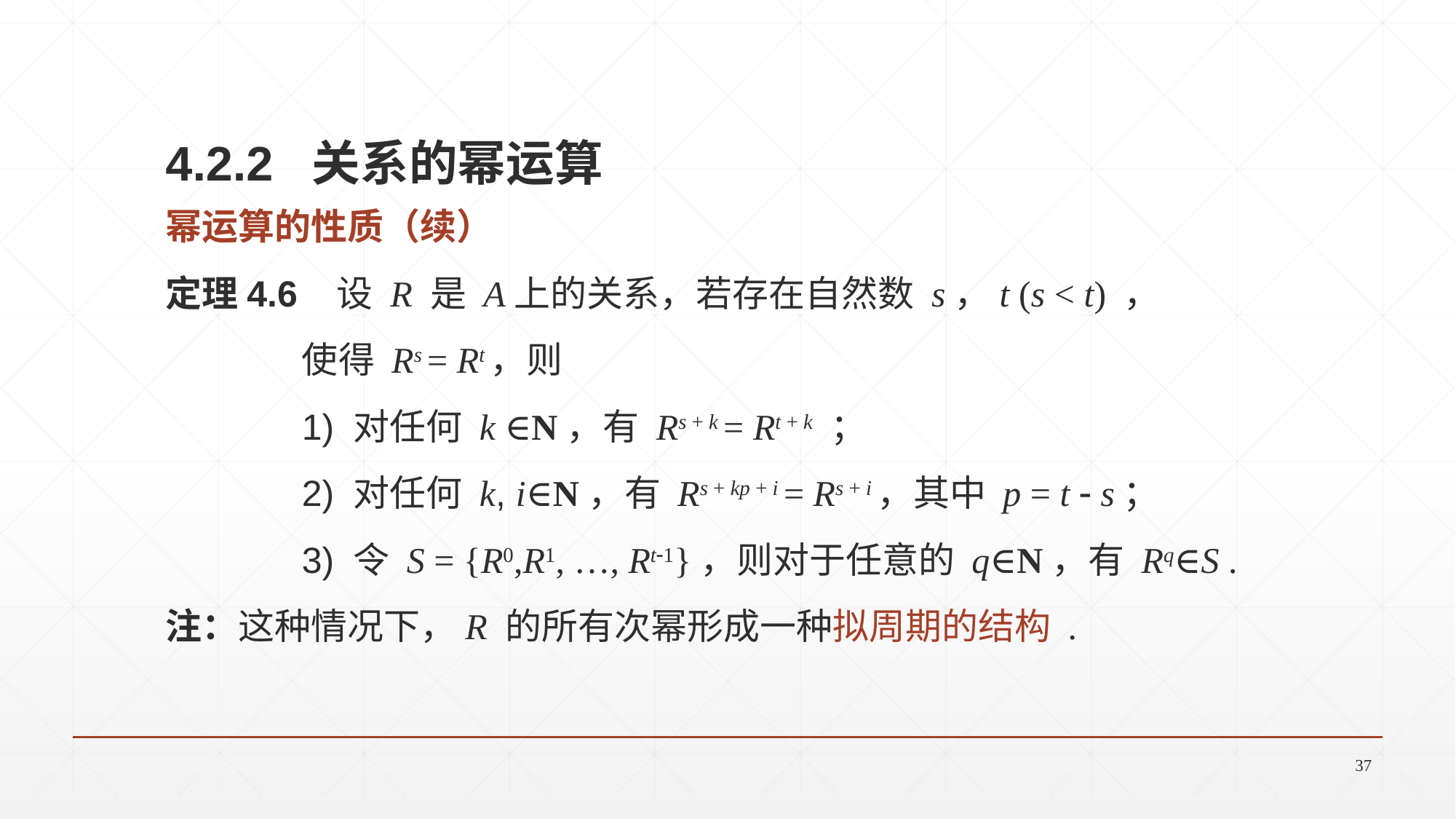

4.2.2  关系的幂运算
幂运算的性质（续）
定理4.6   设 R 是 A上的关系，若存在自然数 s，t (s < t) ，
 		使得 Rs = Rt，则
		1) 对任何 k ∈N，有 Rs + k = Rt + k ；
		2) 对任何 k, i∈N，有 Rs + kp + i = Rs + i，其中 p = t − s；
		3) 令 S = {R0,R1, …, Rt−1}，则对于任意的 q∈N，有 Rq∈S .
注：这种情况下，R 的所有次幂形成一种拟周期的结构 .
37